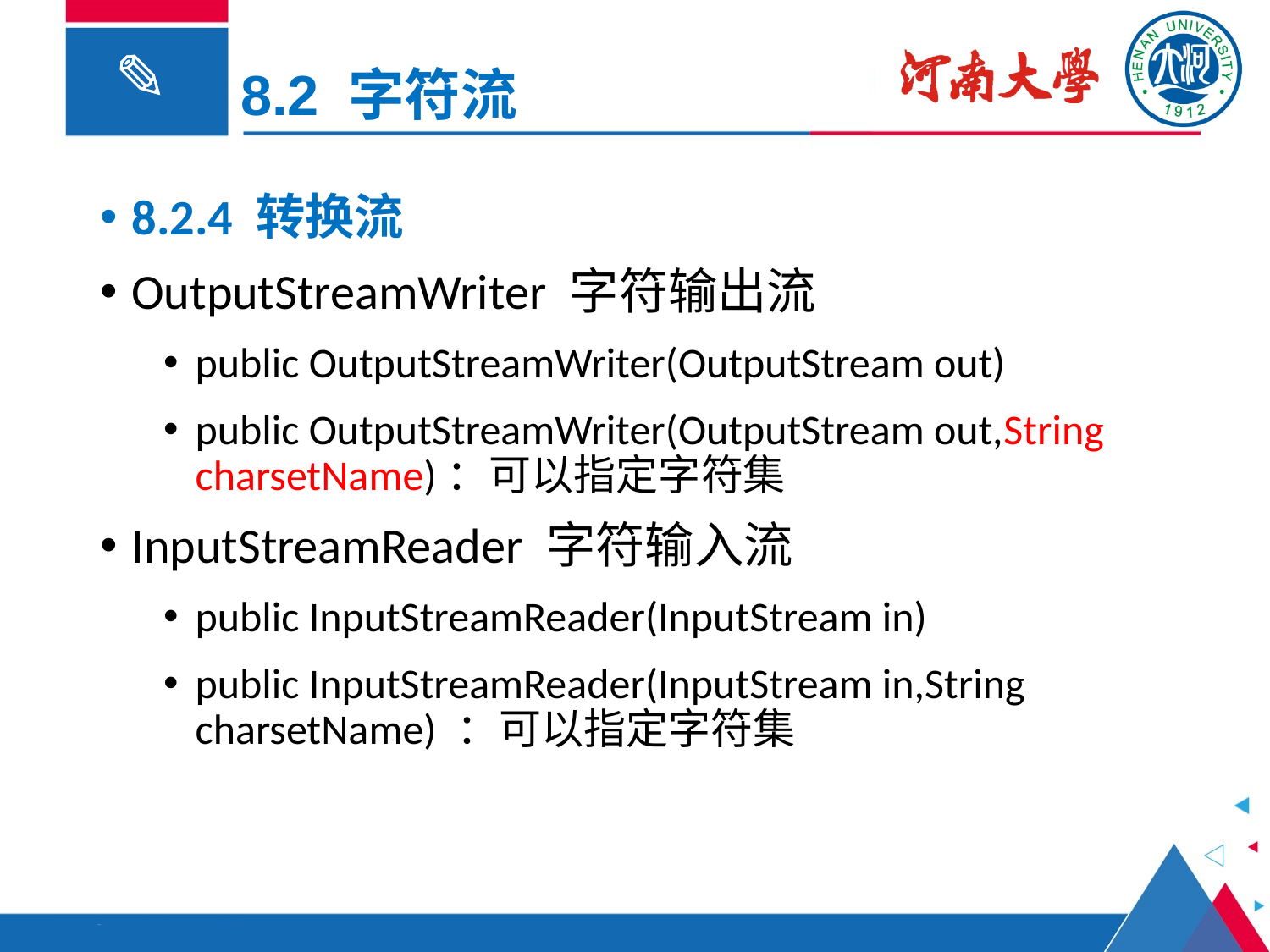

8.2 字符流
8.2.4 转换流
OutputStreamWriter 字符输出流
public OutputStreamWriter(OutputStream out)
public OutputStreamWriter(OutputStream out,String charsetName)：可以指定字符集
InputStreamReader 字符输入流
public InputStreamReader(InputStream in)
public InputStreamReader(InputStream in,String charsetName) ：可以指定字符集